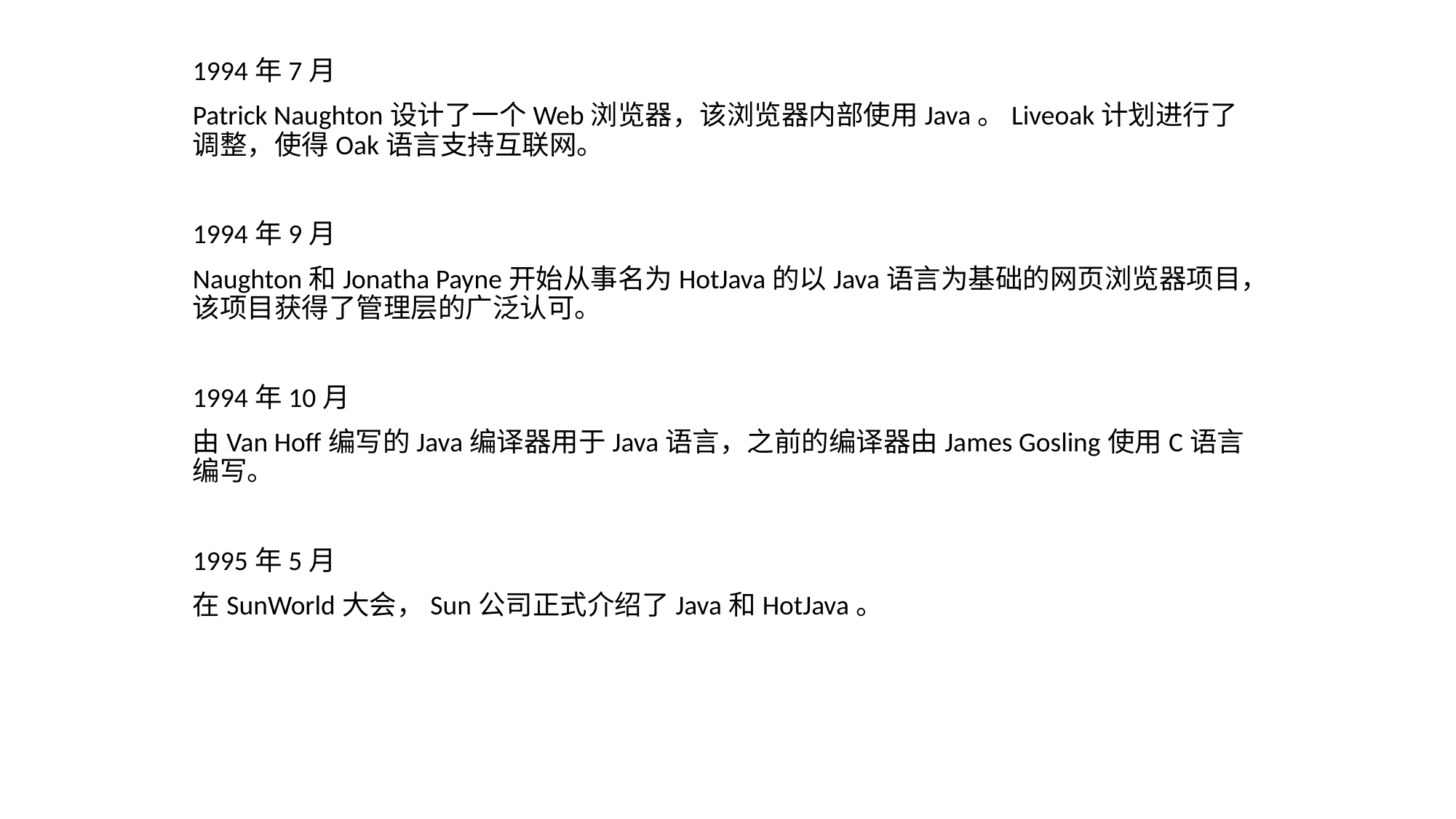

1994年7月
Patrick Naughton设计了一个Web浏览器，该浏览器内部使用Java。Liveoak计划进行了调整，使得Oak语言支持互联网。

1994年9月
Naughton和Jonatha Payne开始从事名为HotJava的以Java语言为基础的网页浏览器项目，该项目获得了管理层的广泛认可。

1994年10月
由Van Hoff编写的Java编译器用于Java语言，之前的编译器由James Gosling使用C语言编写。

1995年5月
在SunWorld大会，Sun公司正式介绍了Java和HotJava。